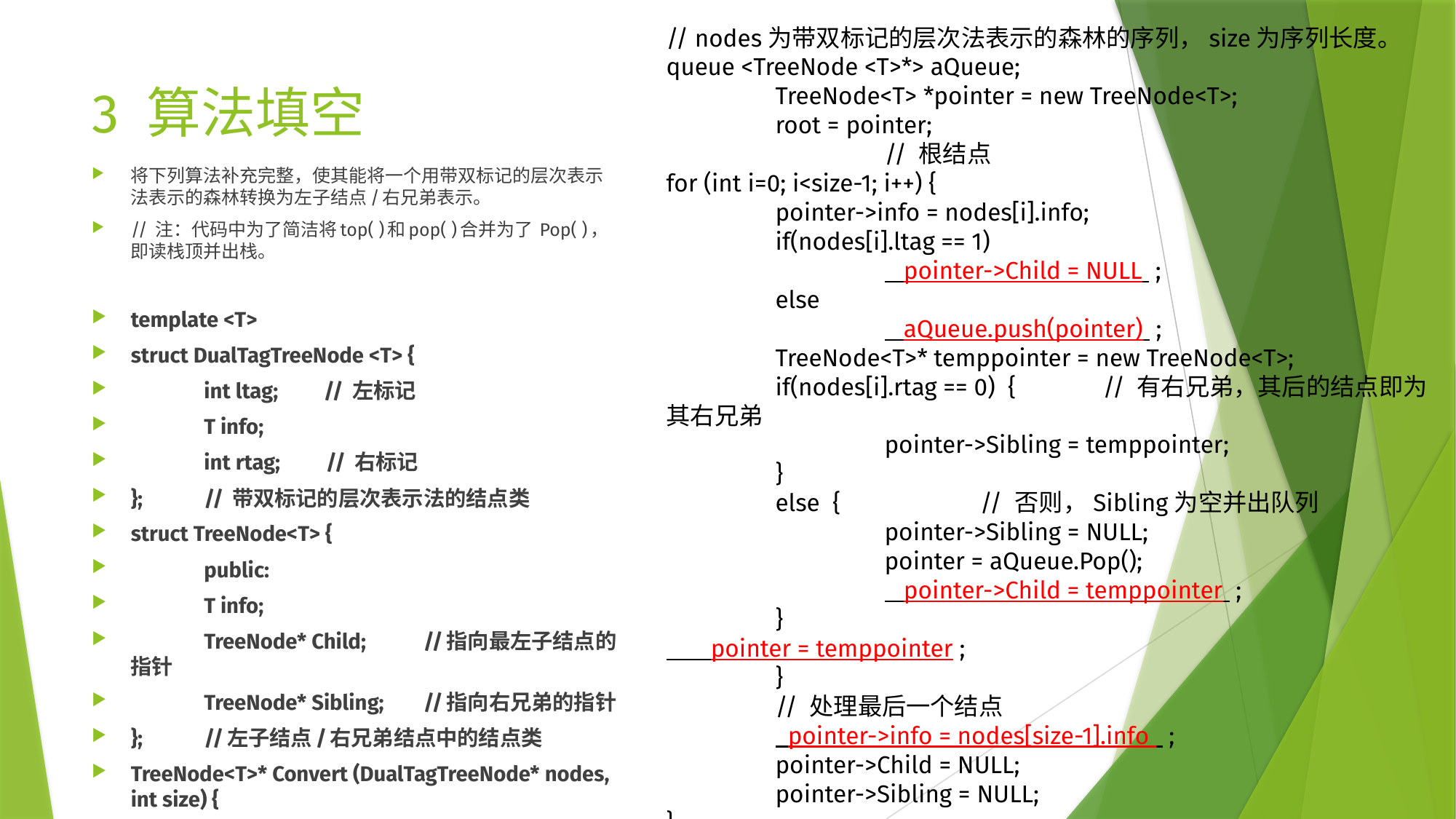

// nodes为带双标记的层次法表示的森林的序列，size为序列长度。
queue <TreeNode <T>*> aQueue;
	TreeNode<T> *pointer = new TreeNode<T>;
	root = pointer;							// 根结点
for (int i=0; i<size-1; i++) {
	pointer->info = nodes[i].info;
	if(nodes[i].ltag == 1)
		   pointer->Child = NULL  ;
	else
		   aQueue.push(pointer)  ;
	TreeNode<T>* temppointer = new TreeNode<T>;
	if(nodes[i].rtag == 0)  {      	// 有右兄弟，其后的结点即为其右兄弟
		pointer->Sibling = temppointer;
	}
	else  {                      // 否则，Sibling为空并出队列
		pointer->Sibling = NULL;
		pointer = aQueue.Pop();
		   pointer->Child = temppointer  ;
	}
       pointer = temppointer ;
	}
	// 处理最后一个结点
	  pointer->info = nodes[size-1].info   ;
	pointer->Child = NULL;
	pointer->Sibling = NULL;
}

# 3 算法填空
将下列算法补充完整，使其能将一个用带双标记的层次表示法表示的森林转换为左子结点/右兄弟表示。
// 注：代码中为了简洁将top( )和pop( )合并为了 Pop( )，即读栈顶并出栈。

template <T>
struct DualTagTreeNode <T> {
	int ltag;         // 左标记
	T info;
	int rtag;         // 右标记
};	// 带双标记的层次表示法的结点类
struct TreeNode<T> {
	public:
	T info;
	TreeNode* Child;	//指向最左子结点的指针
	TreeNode* Sibling;	//指向右兄弟的指针
};	//左子结点/右兄弟结点中的结点类
TreeNode<T>* Convert (DualTagTreeNode* nodes, int size) {